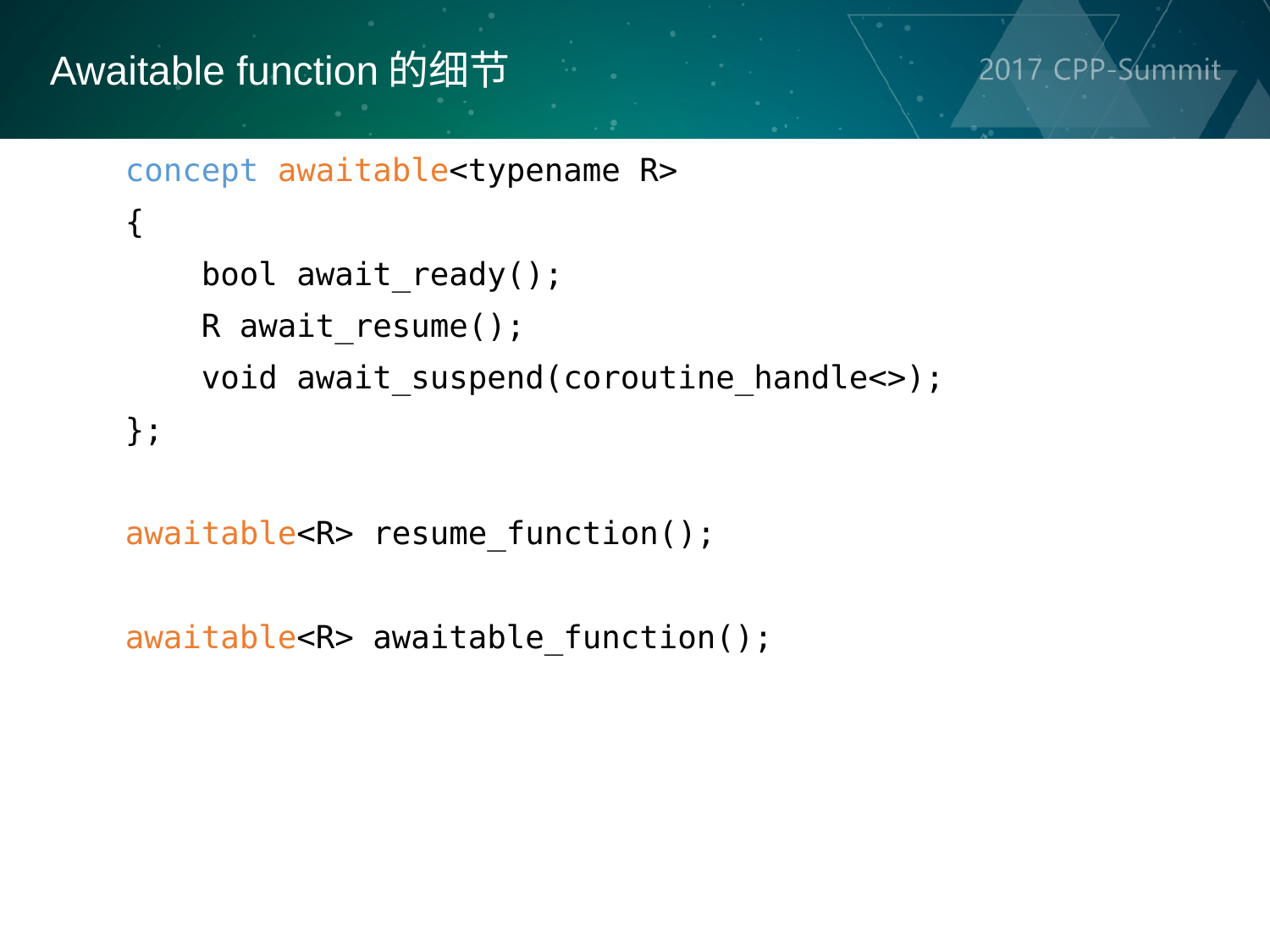

Awaitable function的细节
concept awaitable<typename R>
{
    bool await_ready();
    R await_resume();
    void await_suspend(coroutine_handle<>);
};

awaitable<R> resume_function();

awaitable<R> awaitable_function();